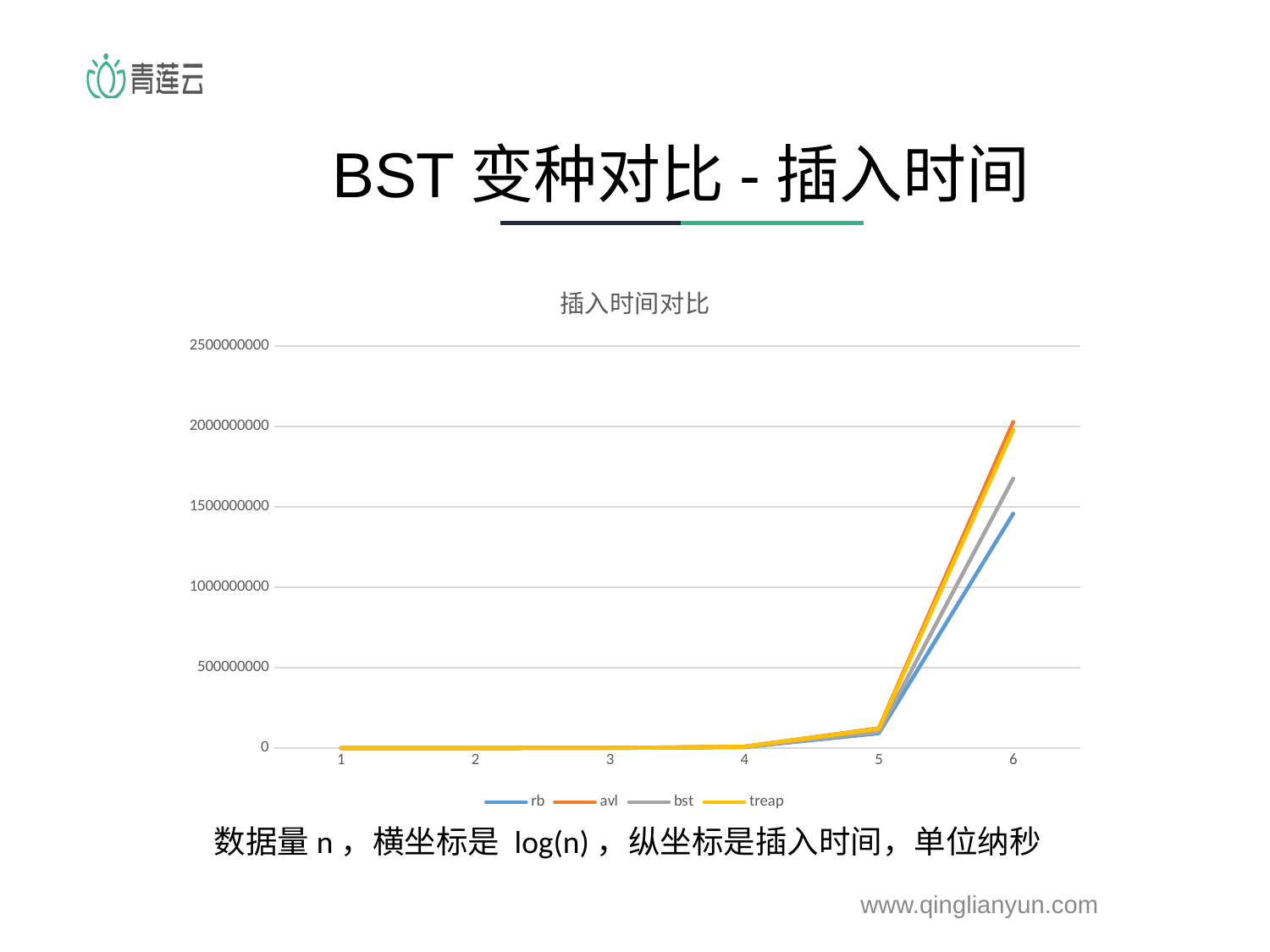

BST变种对比-插入时间

### Chart: 插入时间对比

| Category | rb | avl | bst | treap |
|---|---|---|---|---|
| 1 | 5530.3 | 6425.0 | 8181.9 | 8252.7 |
| 2 | 52555.7 | 65221.4 | 63937.9 | 71517.9 |
| 3 | 449067.9 | 591532.5 | 521937.7 | 573782.8 |
| 4 | 5786681.9 | 8689012.3 | 7049003.8 | 8187813.0 |
| 5 | 91692274.2 | 123020247.5 | 99927995.2 | 120004980.5 |
| 6 | 1458295379.1 | 2028804689.3 | 1676546486.6 | 1978023232.1 |
数据量n，横坐标是 log(n)，纵坐标是插入时间，单位纳秒